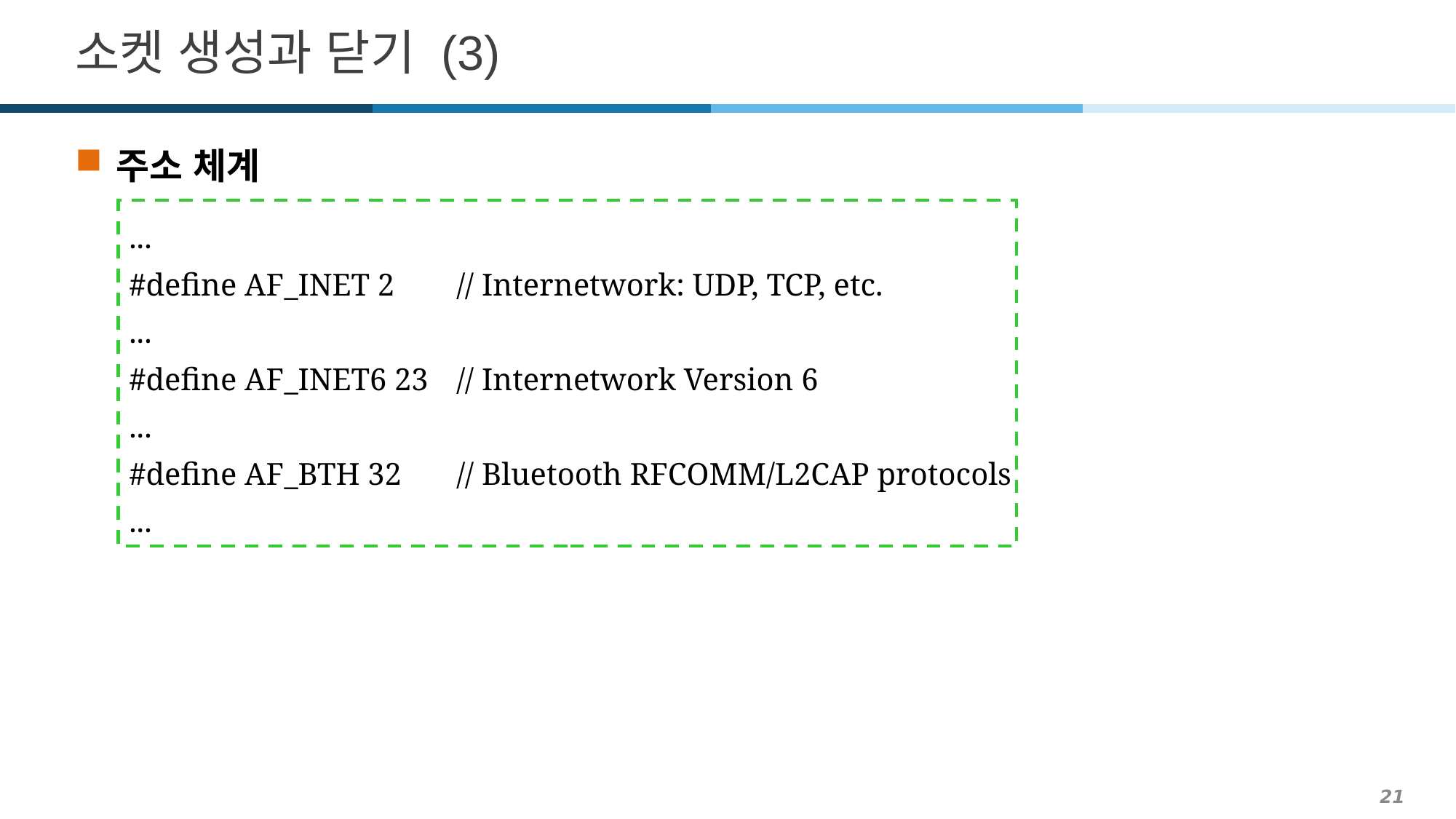

# 소켓 생성과 닫기 (3)
주소 체계
...
#define AF_INET 2    	// Internetwork: UDP, TCP, etc.
...
#define AF_INET6 23  	// Internetwork Version 6
...
#define AF_BTH 32 	// Bluetooth RFCOMM/L2CAP protocols
...